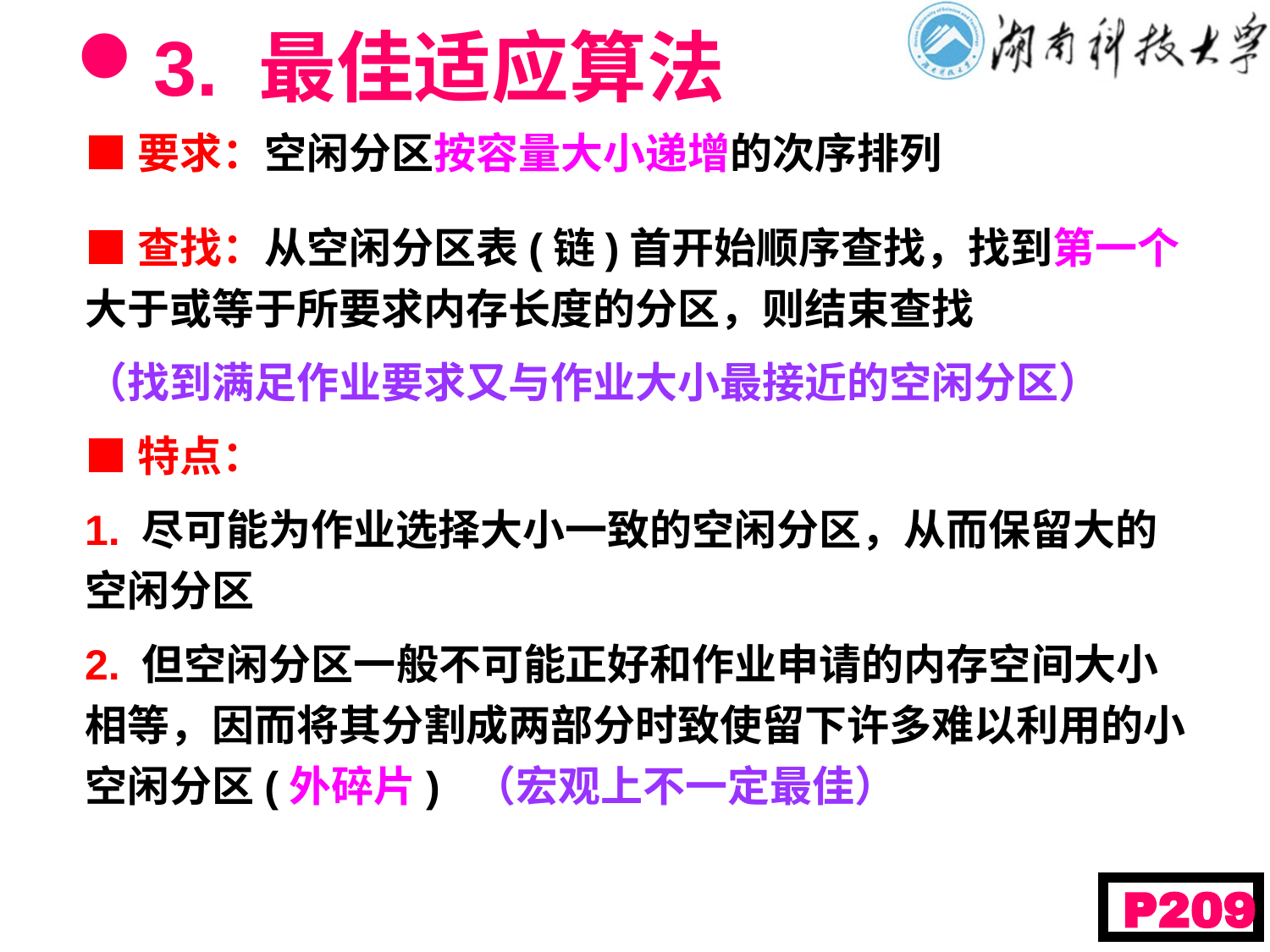

# 3. 最佳适应算法
■要求：空闲分区按容量大小递增的次序排列
■查找：从空闲分区表(链)首开始顺序查找，找到第一个大于或等于所要求内存长度的分区，则结束查找
（找到满足作业要求又与作业大小最接近的空闲分区）
■特点：
1. 尽可能为作业选择大小一致的空闲分区，从而保留大的空闲分区
2. 但空闲分区一般不可能正好和作业申请的内存空间大小相等，因而将其分割成两部分时致使留下许多难以利用的小空闲分区(外碎片)  （宏观上不一定最佳）
 P209